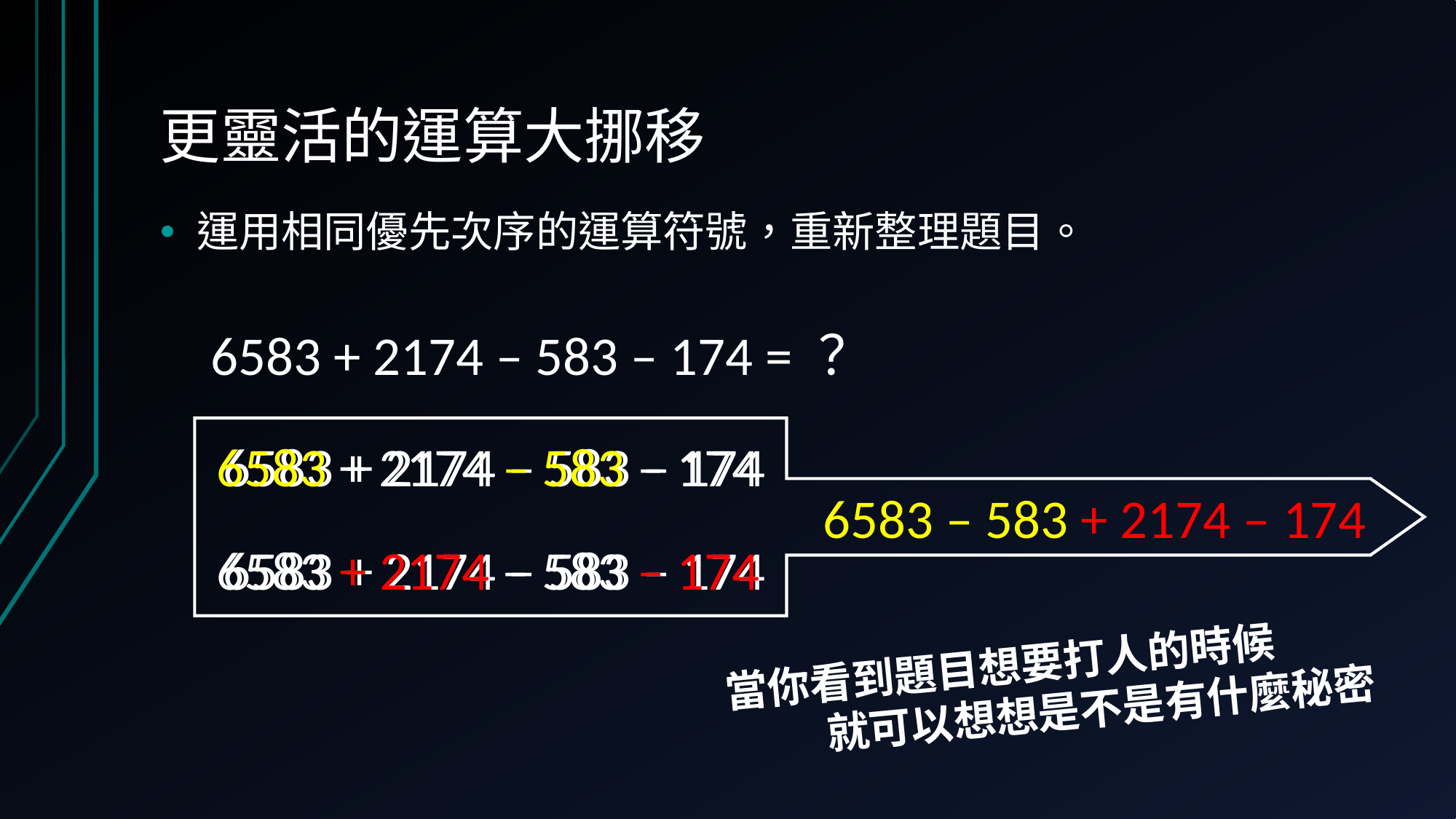

# 更靈活的運算大挪移
運用相同優先次序的運算符號，重新整理題目。
6583 + 2174 – 583 – 174 = ？

6583 + 2174 – 583 – 174
6583 + 2174 – 583 – 174
6583 – 583 + 2174 – 174
6583 + 2174 – 583 – 174
6583 + 2174 – 583 – 174
當你看到題目想要打人的時候
         就可以想想是不是有什麼秘密